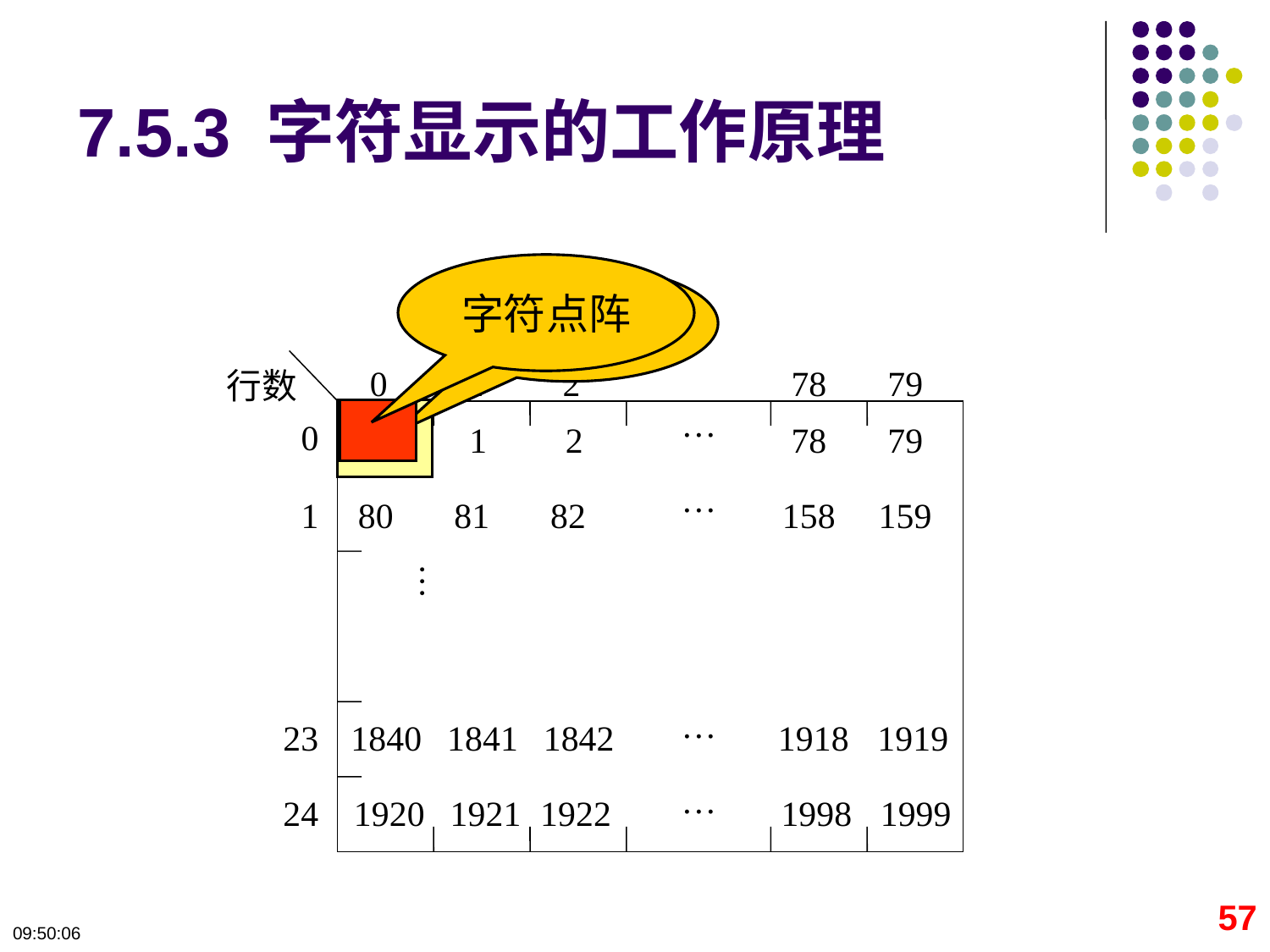

# 7.5.3 字符显示的工作原理
字符点阵
字符窗口

0
1
2
78
79
行数
…

0
0
1
2
78
79
…

80
81
82
158
159
1

…
…

23
1840
1841
1842
1918
1919
…

24
1920
1921
1922
1998
1999

57
09:50:06